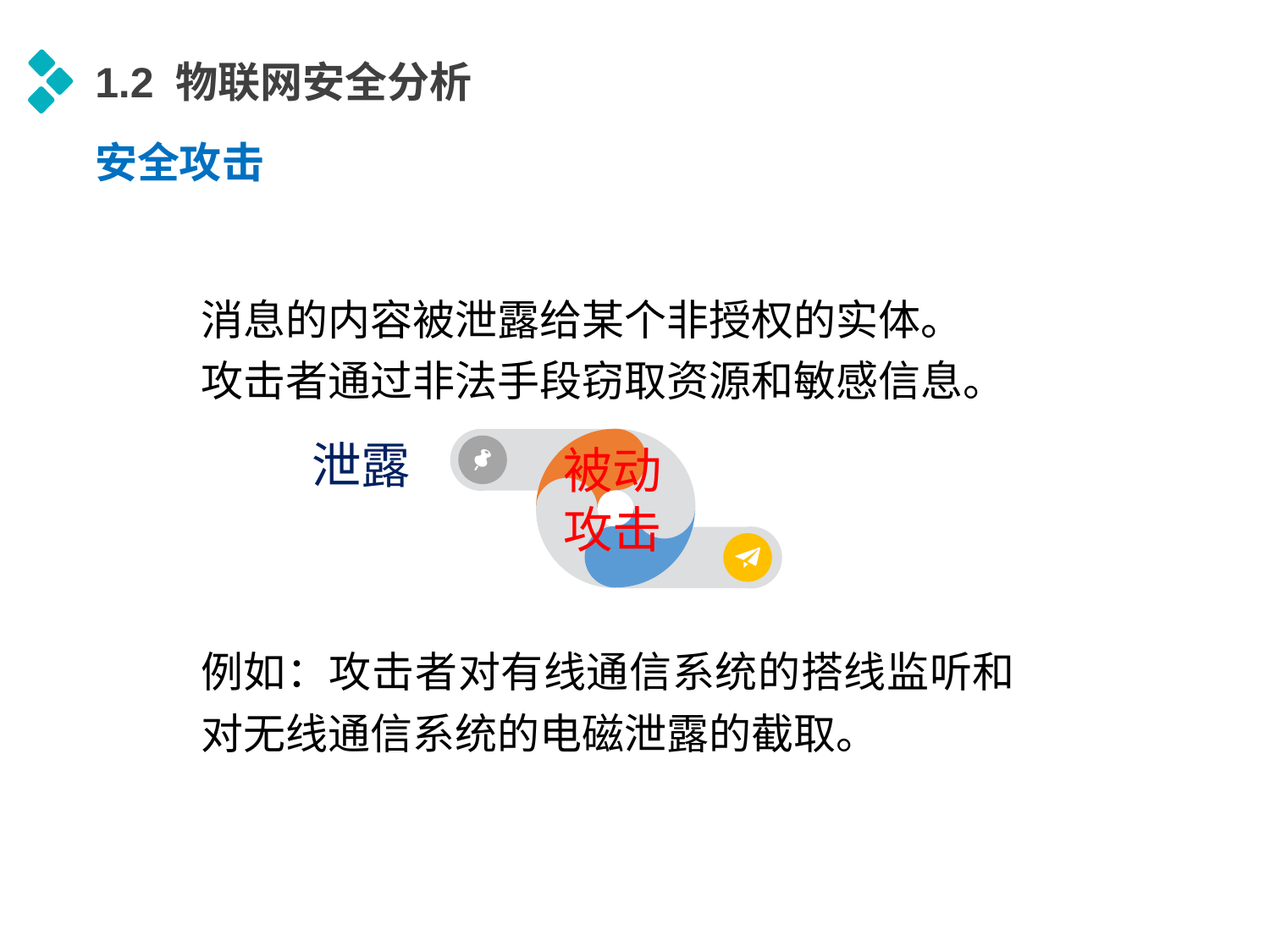

1.2 物联网安全分析

安全攻击
消息的内容被泄露给某个非授权的实体。
攻击者通过非法手段窃取资源和敏感信息。
泄露

被动
攻击
例如：攻击者对有线通信系统的搭线监听和对无线通信系统的电磁泄露的截取。
延时符